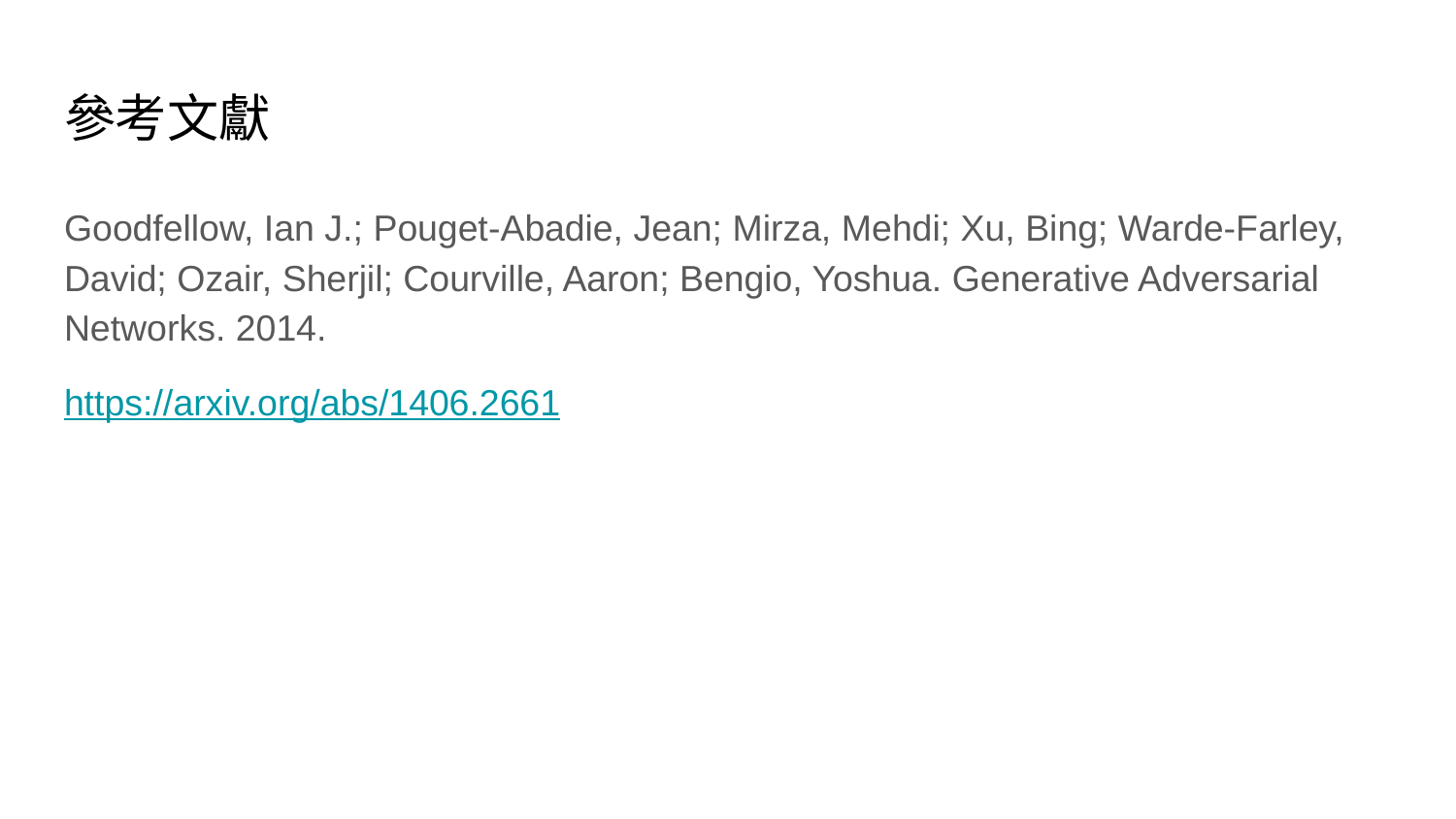

# 參考文獻

Goodfellow, Ian J.; Pouget-Abadie, Jean; Mirza, Mehdi; Xu, Bing; Warde-Farley, David; Ozair, Sherjil; Courville, Aaron; Bengio, Yoshua. Generative Adversarial Networks. 2014.
https://arxiv.org/abs/1406.2661